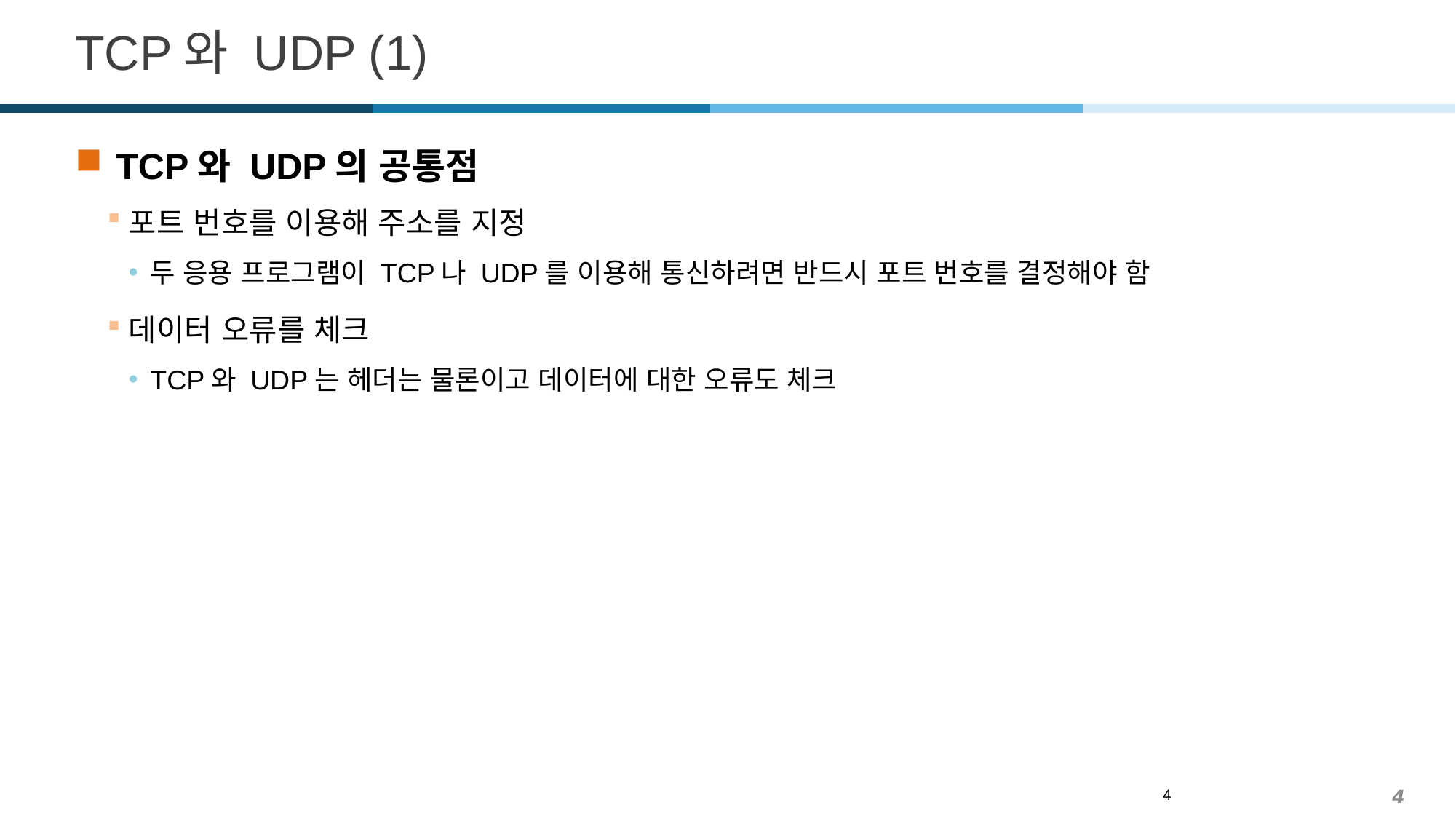

# TCP와 UDP (1)
TCP와 UDP의 공통점
포트 번호를 이용해 주소를 지정
두 응용 프로그램이 TCP나 UDP를 이용해 통신하려면 반드시 포트 번호를 결정해야 함
데이터 오류를 체크
TCP와 UDP는 헤더는 물론이고 데이터에 대한 오류도 체크

4